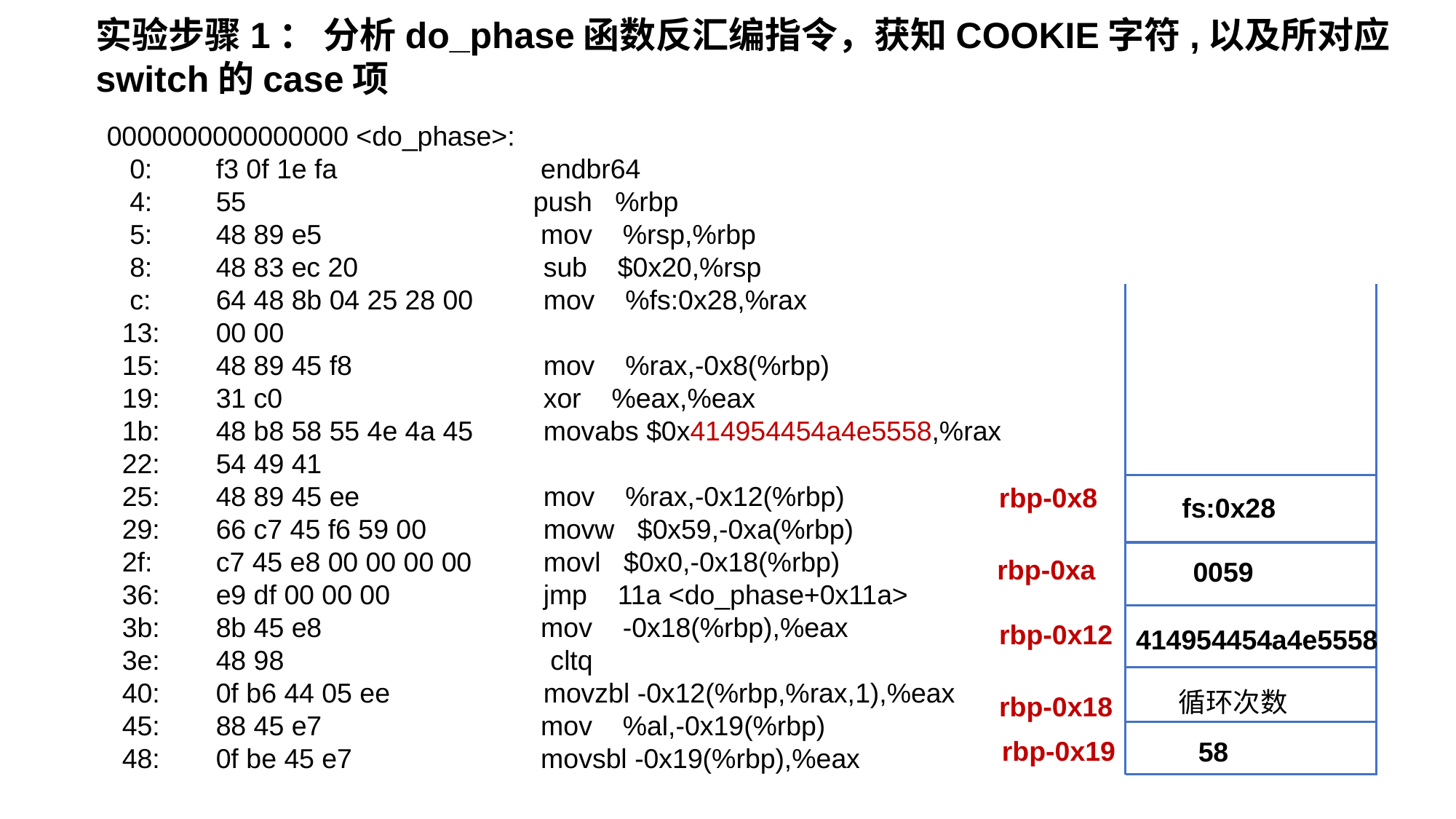

实验步骤1： 分析do_phase函数反汇编指令，获知COOKIE字符,以及所对应switch的case项
0000000000000000 <do_phase>:
   0:	f3 0f 1e fa          	              endbr64
   4:	55                   	             push   %rbp
   5:	48 89 e5             	              mov    %rsp,%rbp
   8:	48 83 ec 20                 	sub    $0x20,%rsp
   c:	64 48 8b 04 25 28 00 	mov    %fs:0x28,%rax
  13:	00 00
  15:	48 89 45 f8                   	mov    %rax,-0x8(%rbp)
  19:	31 c0                        	xor    %eax,%eax
  1b:	48 b8 58 55 4e 4a 45 	movabs $0x414954454a4e5558,%rax
  22:	54 49 41
  25:	48 89 45 ee                	mov    %rax,-0x12(%rbp)
  29:	66 c7 45 f6 59 00    	movw   $0x59,-0xa(%rbp)
  2f:	c7 45 e8 00 00 00 00 	movl   $0x0,-0x18(%rbp)
  36:	e9 df 00 00 00       	jmp    11a <do_phase+0x11a>
  3b:	8b 45 e8             	              mov    -0x18(%rbp),%eax
  3e:	48 98                                   cltq
  40:	0f b6 44 05 ee       	movzbl -0x12(%rbp,%rax,1),%eax
  45:	88 45 e7             	              mov    %al,-0x19(%rbp)
  48:	0f be 45 e7          	              movsbl -0x19(%rbp),%eax

rbp-0x8
fs:0x28
rbp-0xa
0059
rbp-0x12
414954454a4e5558
循环次数
rbp-0x18
rbp-0x19
58